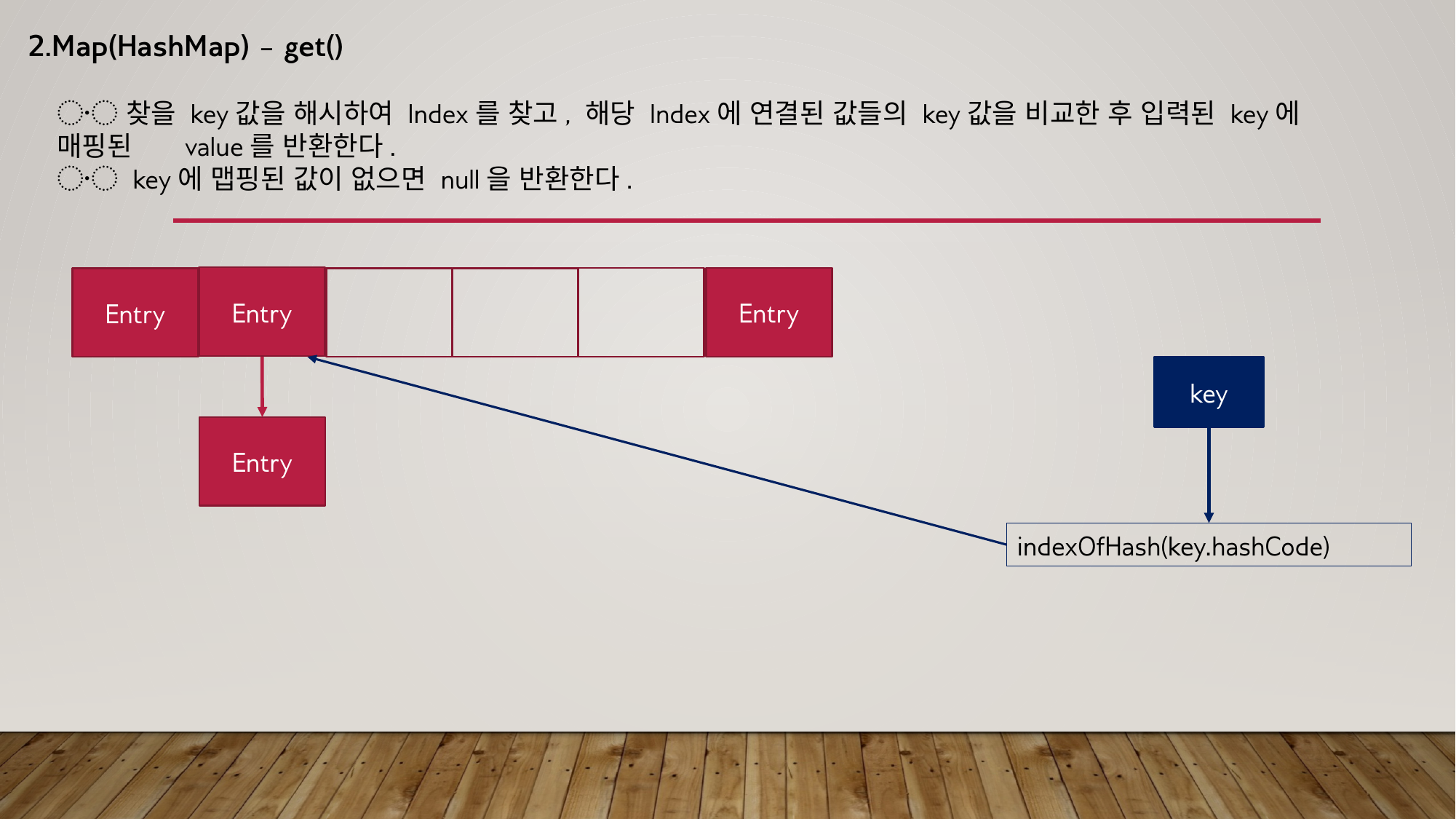

2.Map(HashMap) – get()
〮 찾을 key값을 해시하여 Index를 찾고, 해당 Index에 연결된 값들의 key값을 비교한 후 입력된 key에 매핑된      value를 반환한다.
〮 key에 맵핑된 값이 없으면 null을 반환한다.
Entry

Entry

Entry
key
Entry
indexOfHash(key.hashCode)